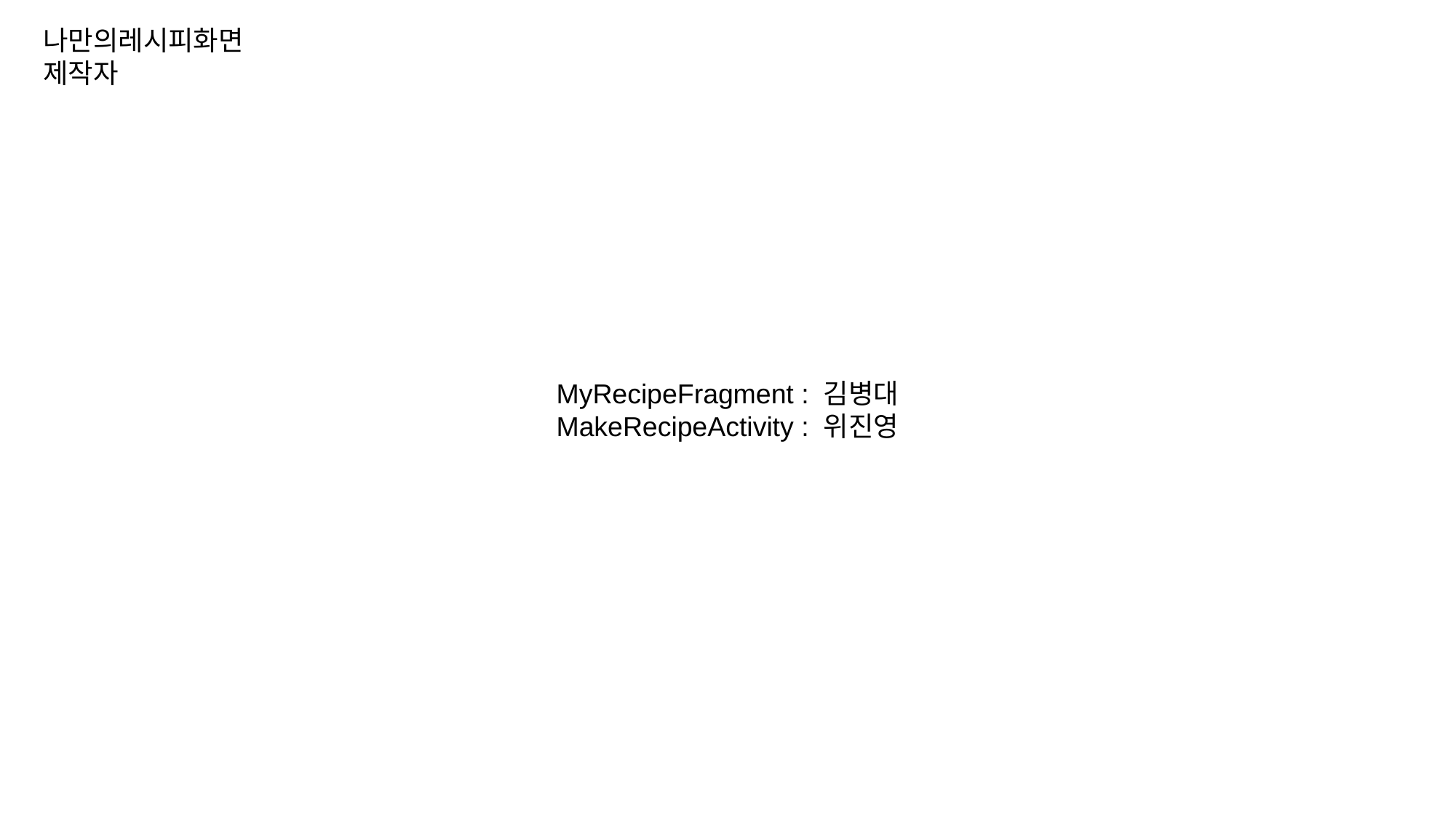

나만의레시피화면
제작자
MyRecipeFragment : 김병대
MakeRecipeActivity : 위진영